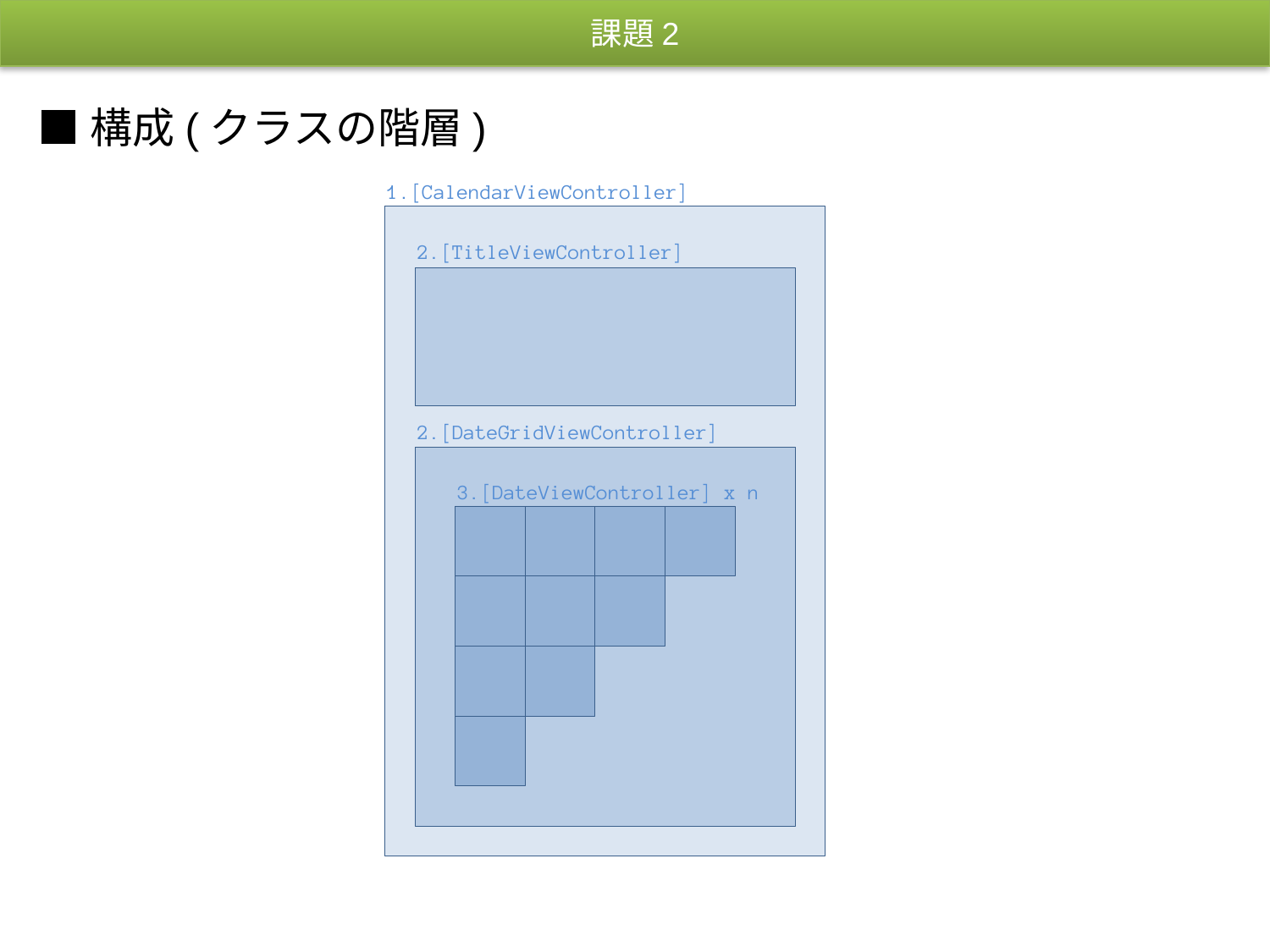

# ■構成(クラスの階層)
1.[CalendarViewController]

2.[TitleViewController]

2.[DateGridViewController]

3.[DateViewController] x n